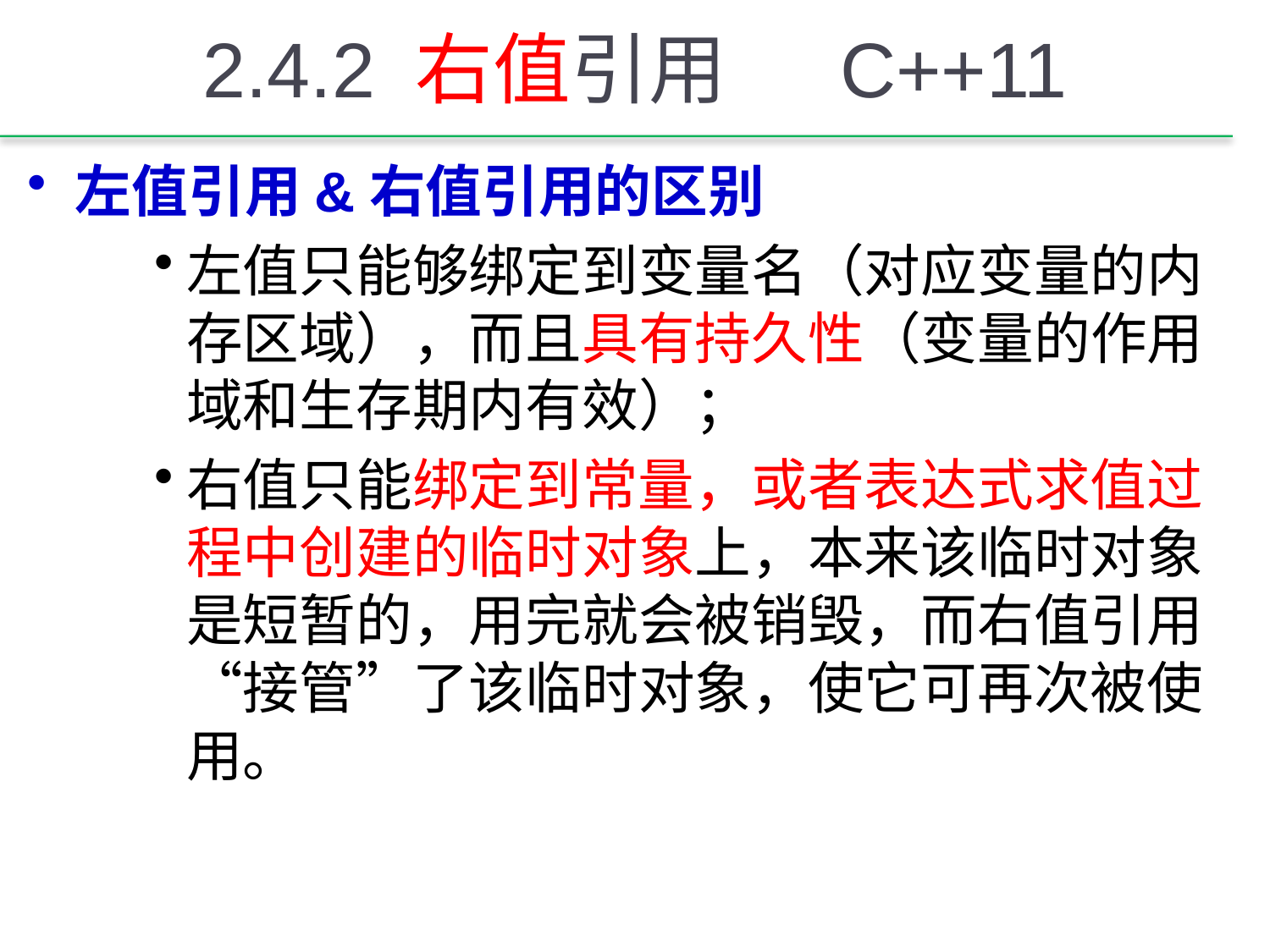

# 2.4.2 右值引用 　C++11
左值引用&右值引用的区别
左值只能够绑定到变量名（对应变量的内存区域），而且具有持久性（变量的作用域和生存期内有效）；
右值只能绑定到常量，或者表达式求值过程中创建的临时对象上，本来该临时对象是短暂的，用完就会被销毁，而右值引用“接管”了该临时对象，使它可再次被使用。